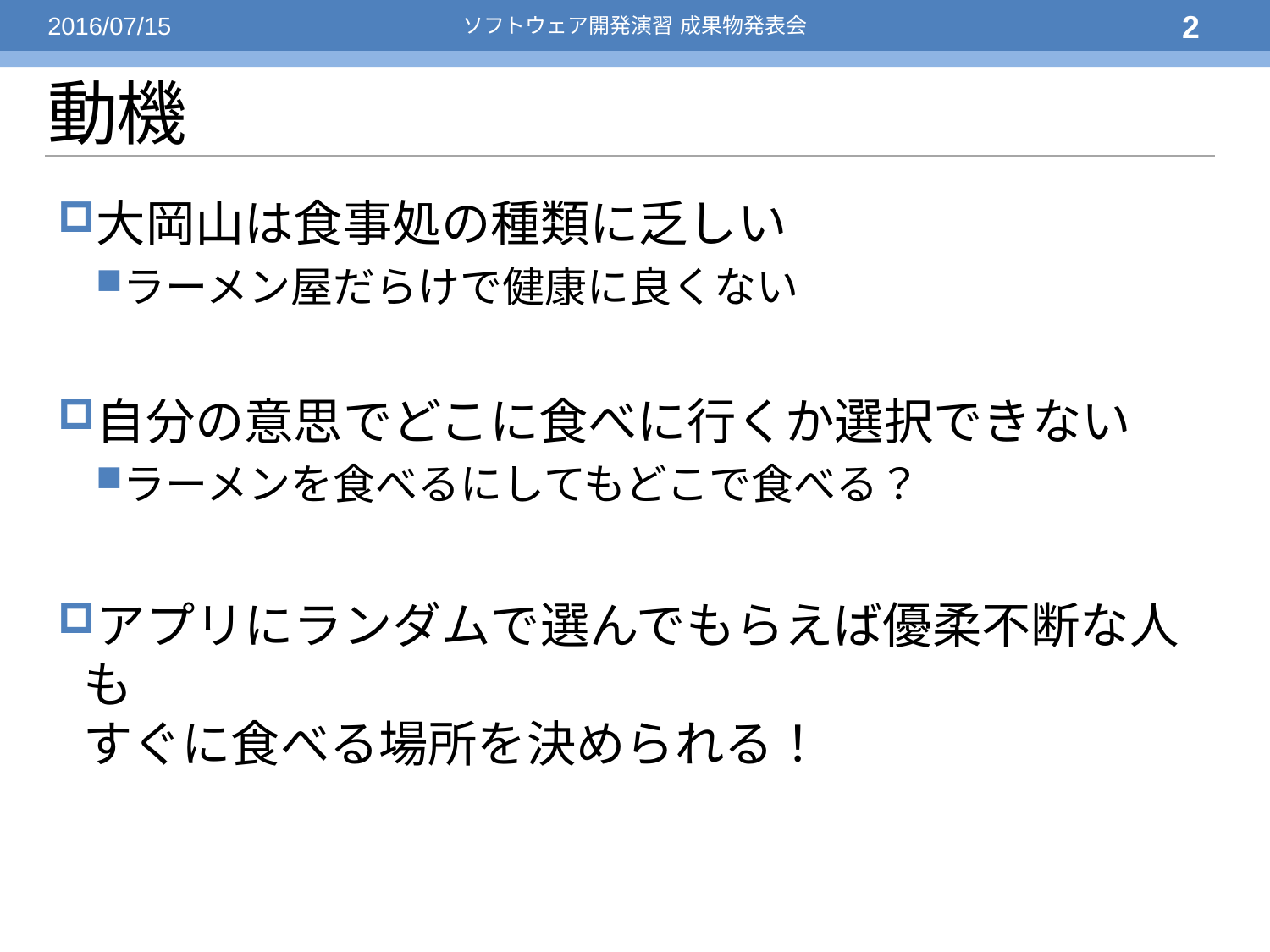

2016/07/15
ソフトウェア開発演習 成果物発表会
2
# 動機
大岡山は食事処の種類に乏しい
ラーメン屋だらけで健康に良くない

自分の意思でどこに食べに行くか選択できない
ラーメンを食べるにしてもどこで食べる？

アプリにランダムで選んでもらえば優柔不断な人も
すぐに食べる場所を決められる！